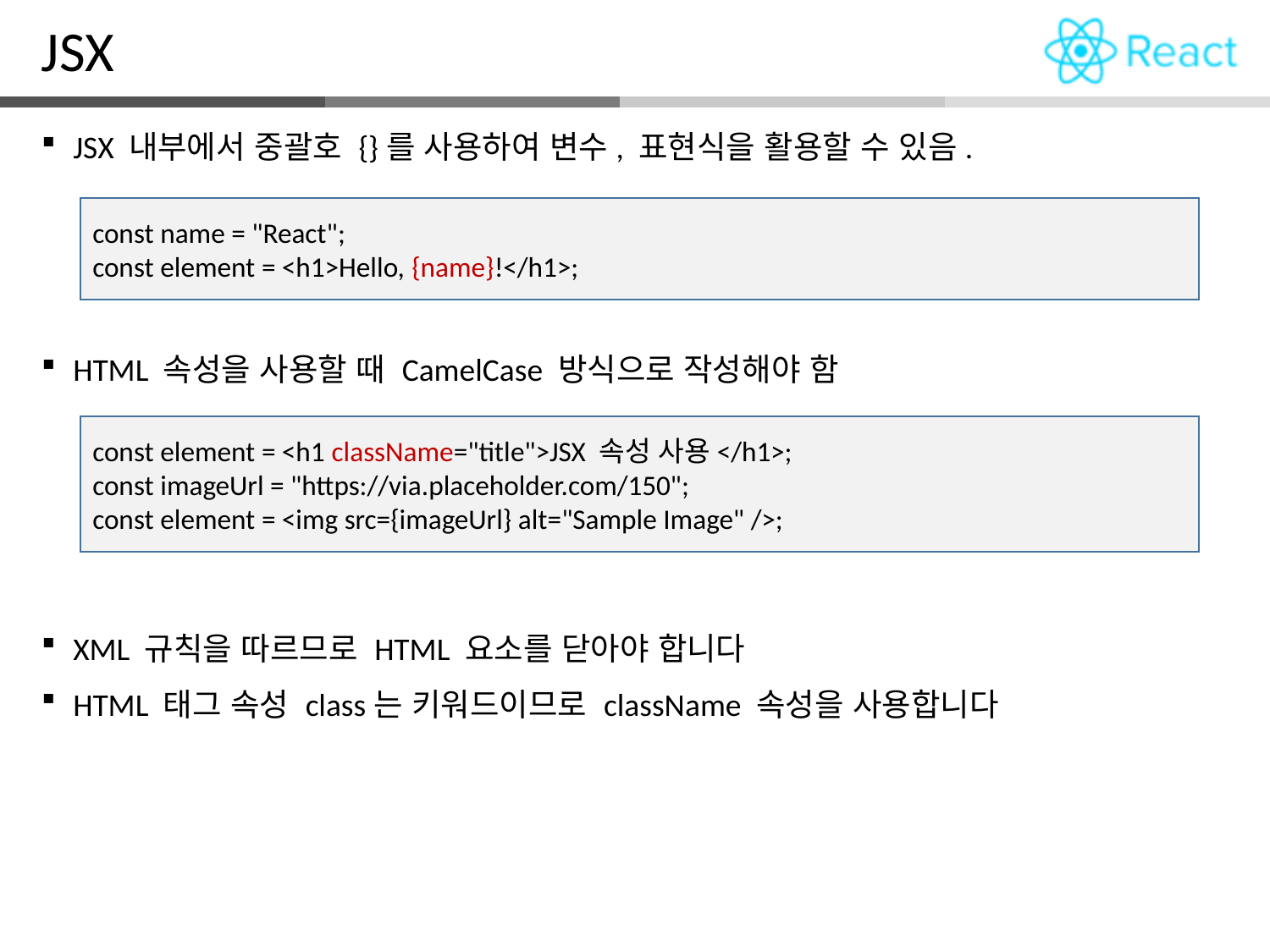

JSX
JSX 내부에서 중괄호 {}를 사용하여 변수, 표현식을 활용할 수 있음.

HTML 속성을 사용할 때 CamelCase 방식으로 작성해야 함

XML 규칙을 따르므로 HTML 요소를 닫아야 합니다
HTML 태그 속성 class는 키워드이므로 className 속성을 사용합니다
const name = "React";
const element = <h1>Hello, {name}!</h1>;
const element = <h1 className="title">JSX 속성 사용</h1>;
const imageUrl = "https://via.placeholder.com/150";
const element = <img src={imageUrl} alt="Sample Image" />;